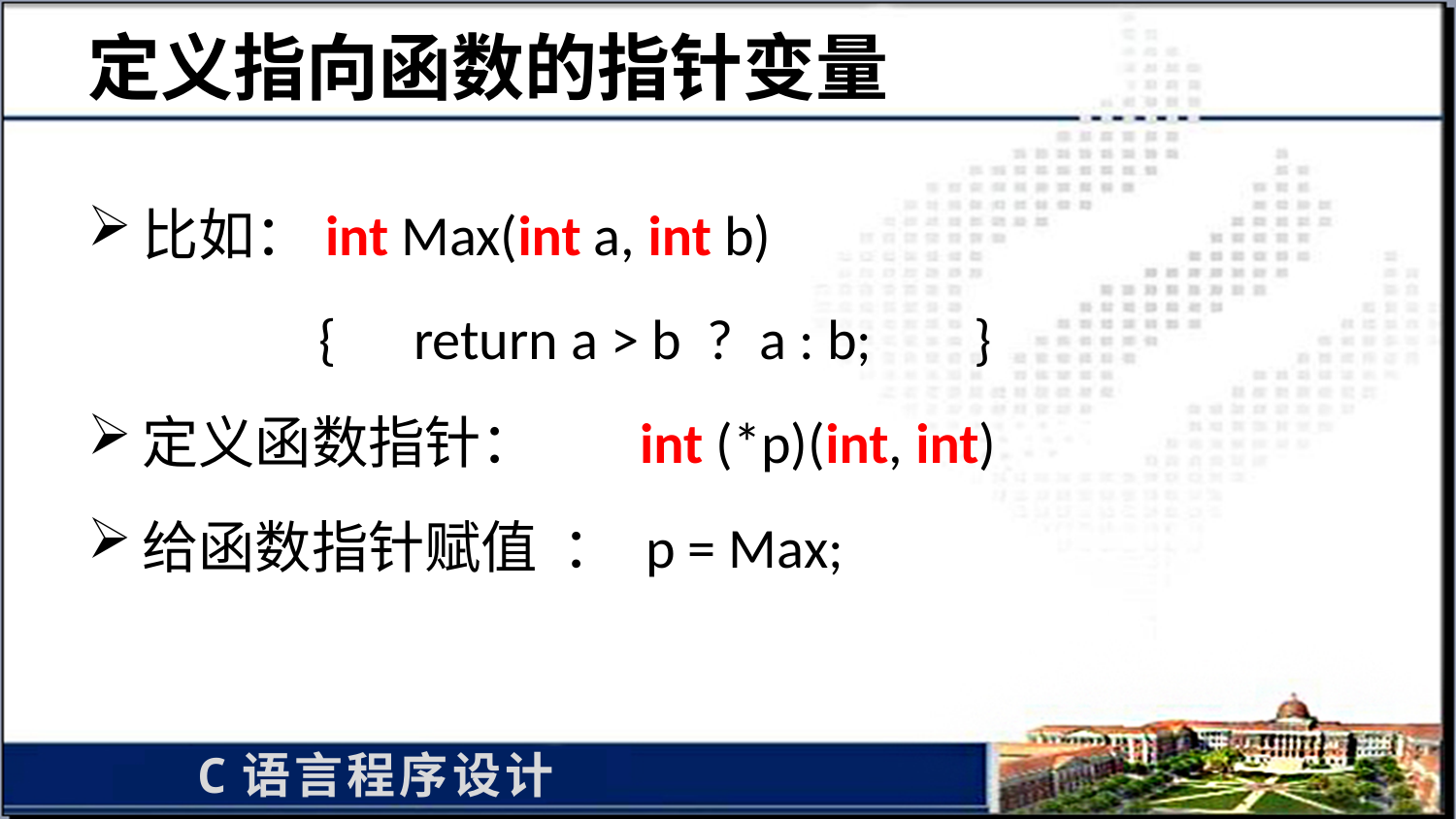

# 定义指向函数的指针变量
比如：int Max(int a, int b)
                  {      return a > b  ?  a : b;        }
定义函数指针：       int (*p)(int, int)
给函数指针赋值  ： p = Max;